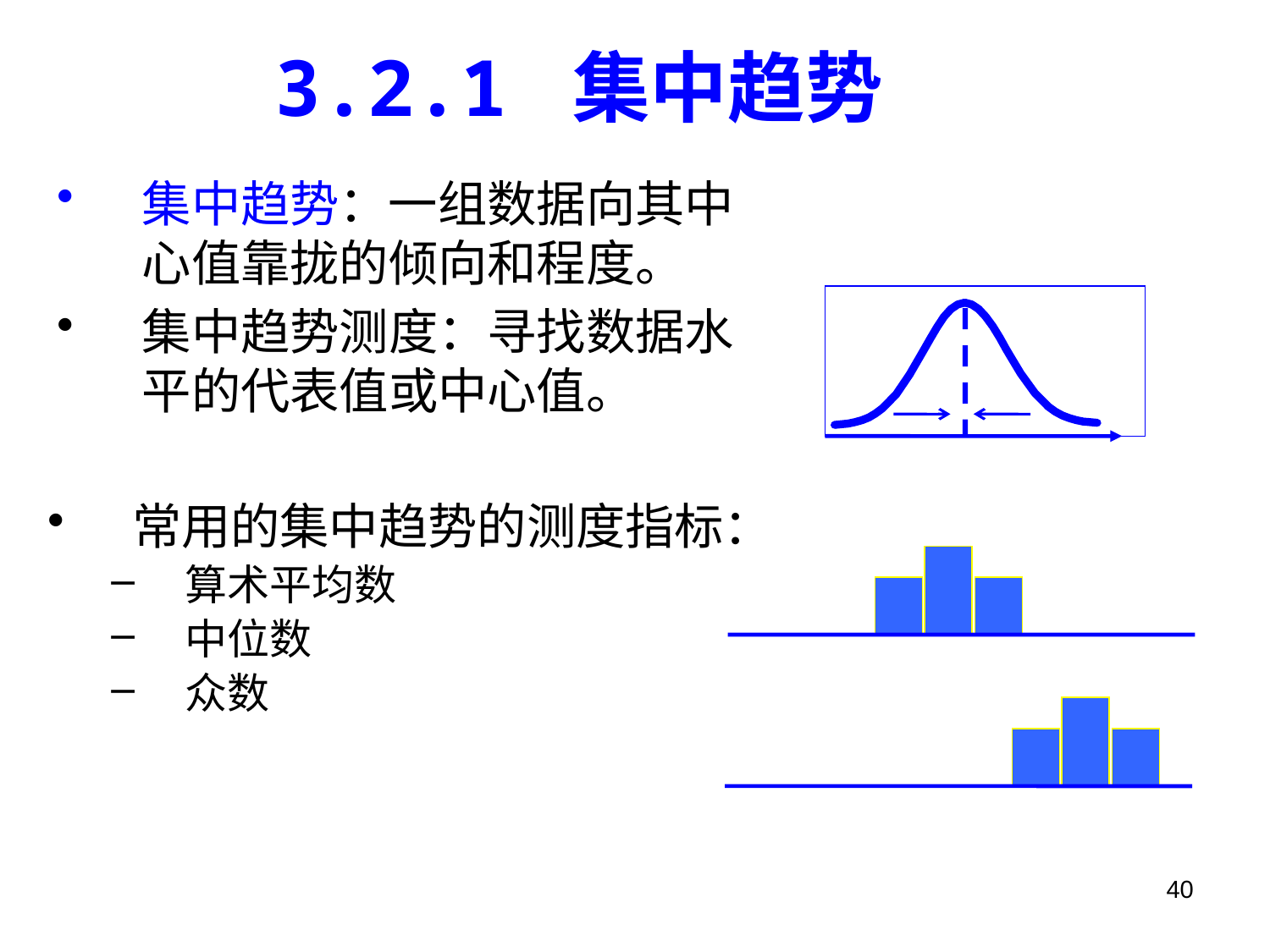

# 3.2.1 集中趋势
集中趋势：一组数据向其中心值靠拢的倾向和程度。
集中趋势测度：寻找数据水平的代表值或中心值。

常用的集中趋势的测度指标：
算术平均数
中位数
众数

40